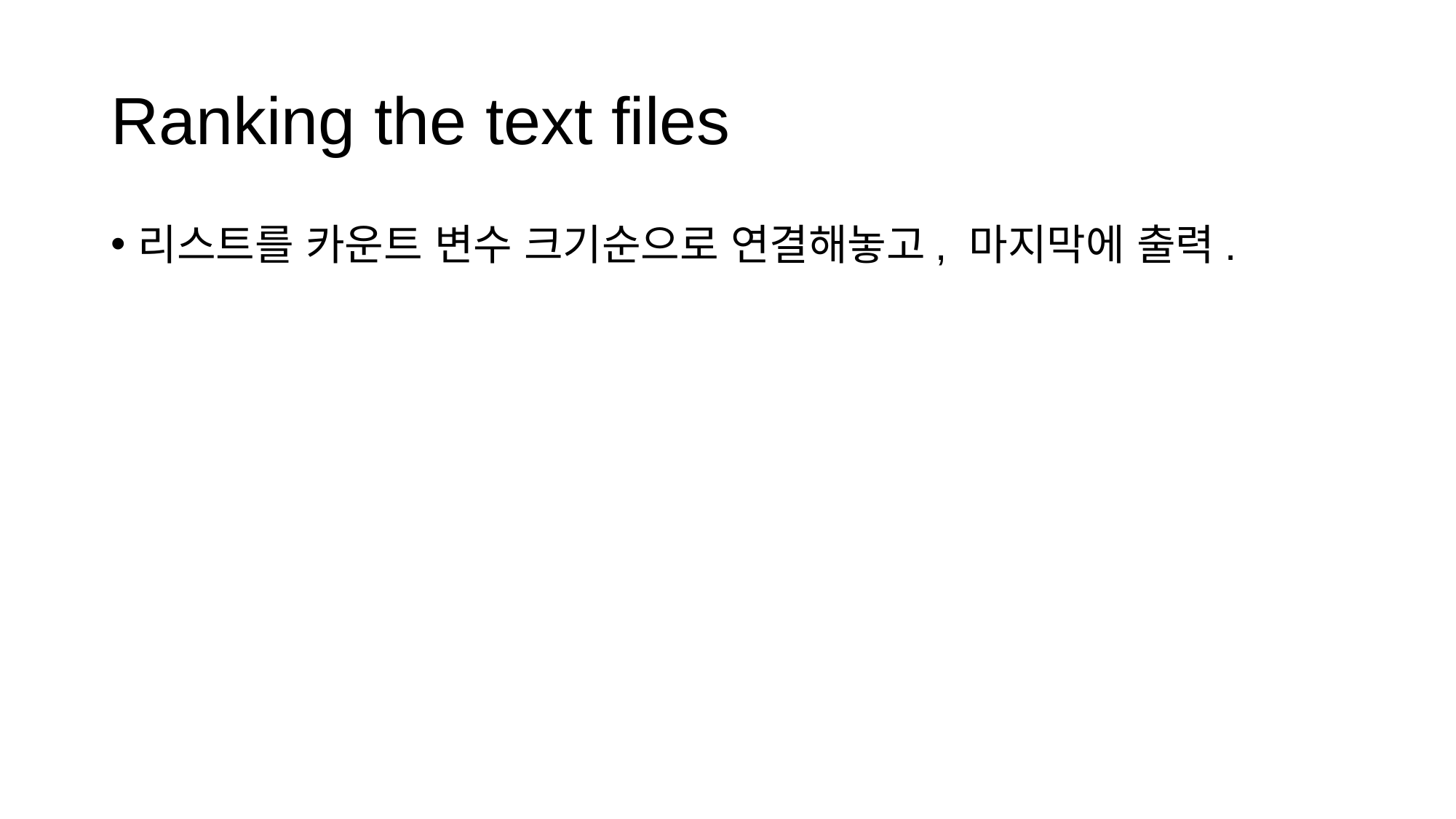

# Ranking the text files
리스트를 카운트 변수 크기순으로 연결해놓고, 마지막에 출력.